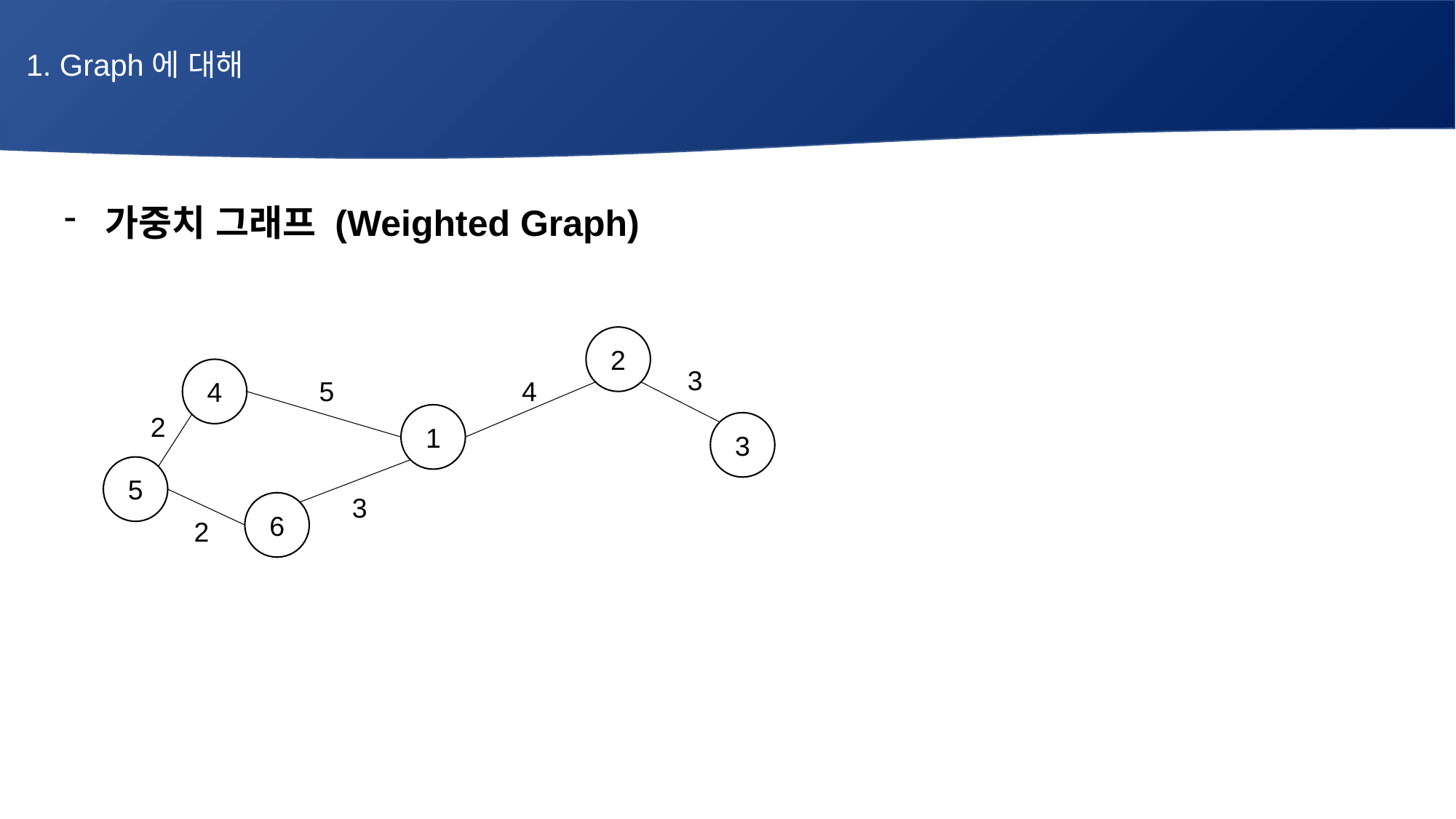

1. Graph에 대해
# 매주 1 과제 LV2
가중치 그래프 (Weighted Graph)

2
3
4
5
4
2
1
3
5
3
6
2